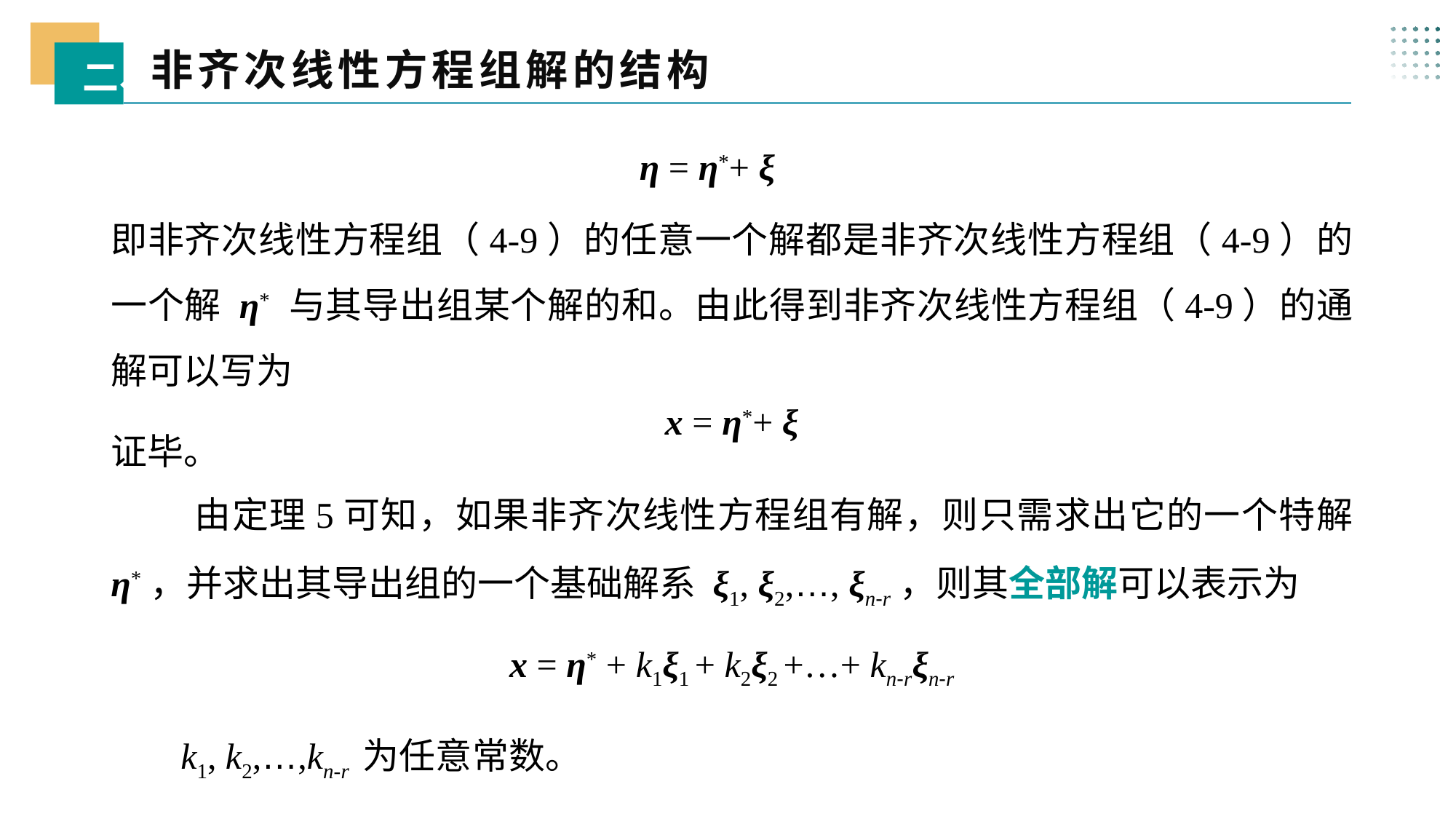

非齐次线性方程组解的结构
二、
η = η*+ ξ
即非齐次线性方程组（4-9）的任意一个解都是非齐次线性方程组（4-9）的一个解 η* 与其导出组某个解的和。由此得到非齐次线性方程组（4-9）的通解可以写为
x = η*+ ξ
证毕。
        由定理5可知，如果非齐次线性方程组有解，则只需求出它的一个特解 η*，并求出其导出组的一个基础解系 ξ1, ξ2,…, ξn-r，则其全部解可以表示为
x = η* + k1ξ1 + k2ξ2 +…+ kn-rξn-r
k1, k2,…,kn-r 为任意常数。